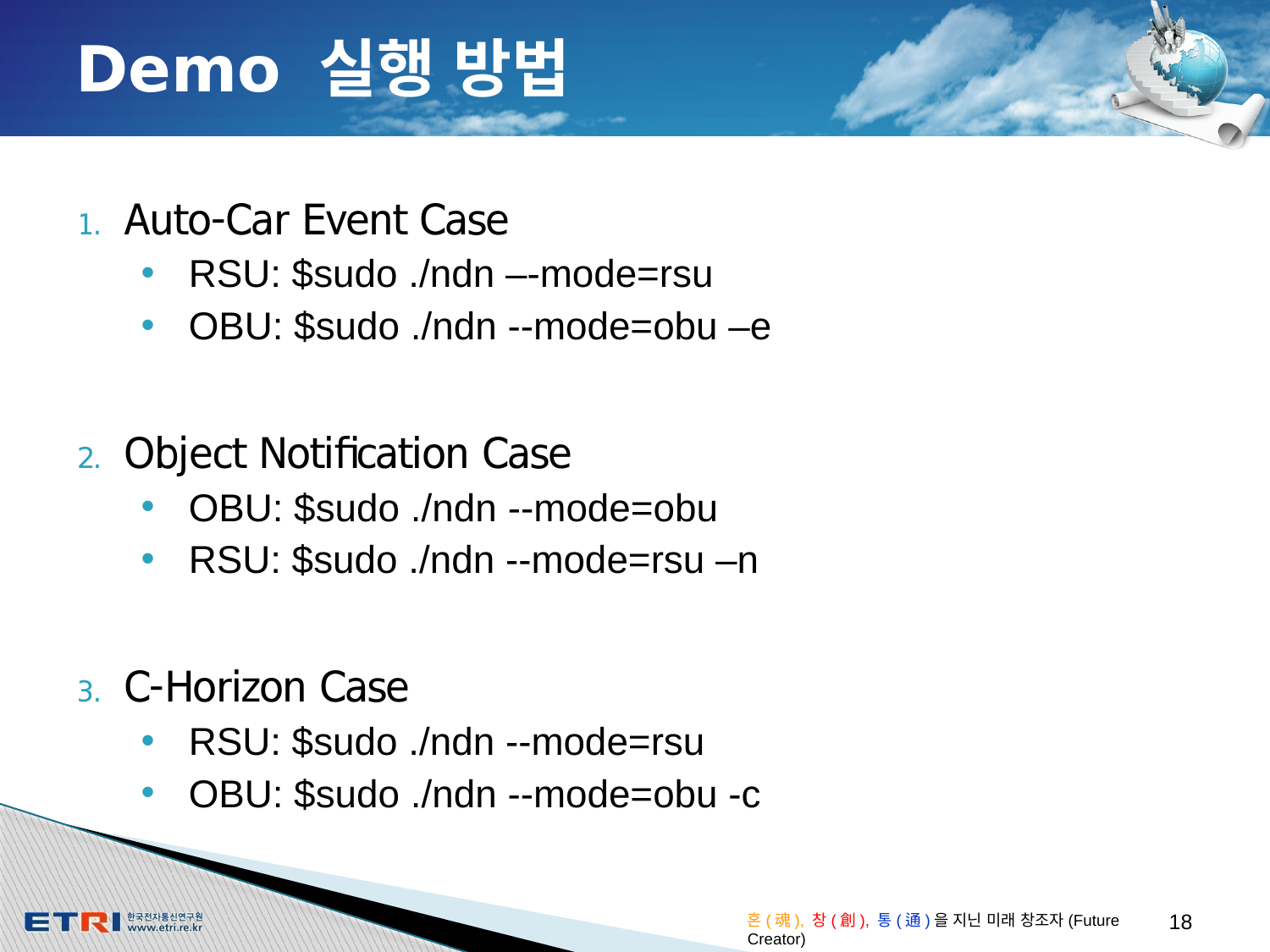

# Demo 실행 방법
Auto-Car Event Case
RSU: $sudo ./ndn –-mode=rsu
OBU: $sudo ./ndn --mode=obu –e

Object Notification Case
OBU: $sudo ./ndn --mode=obu
RSU: $sudo ./ndn --mode=rsu –n

C-Horizon Case
RSU: $sudo ./ndn --mode=rsu
OBU: $sudo ./ndn --mode=obu -c
18